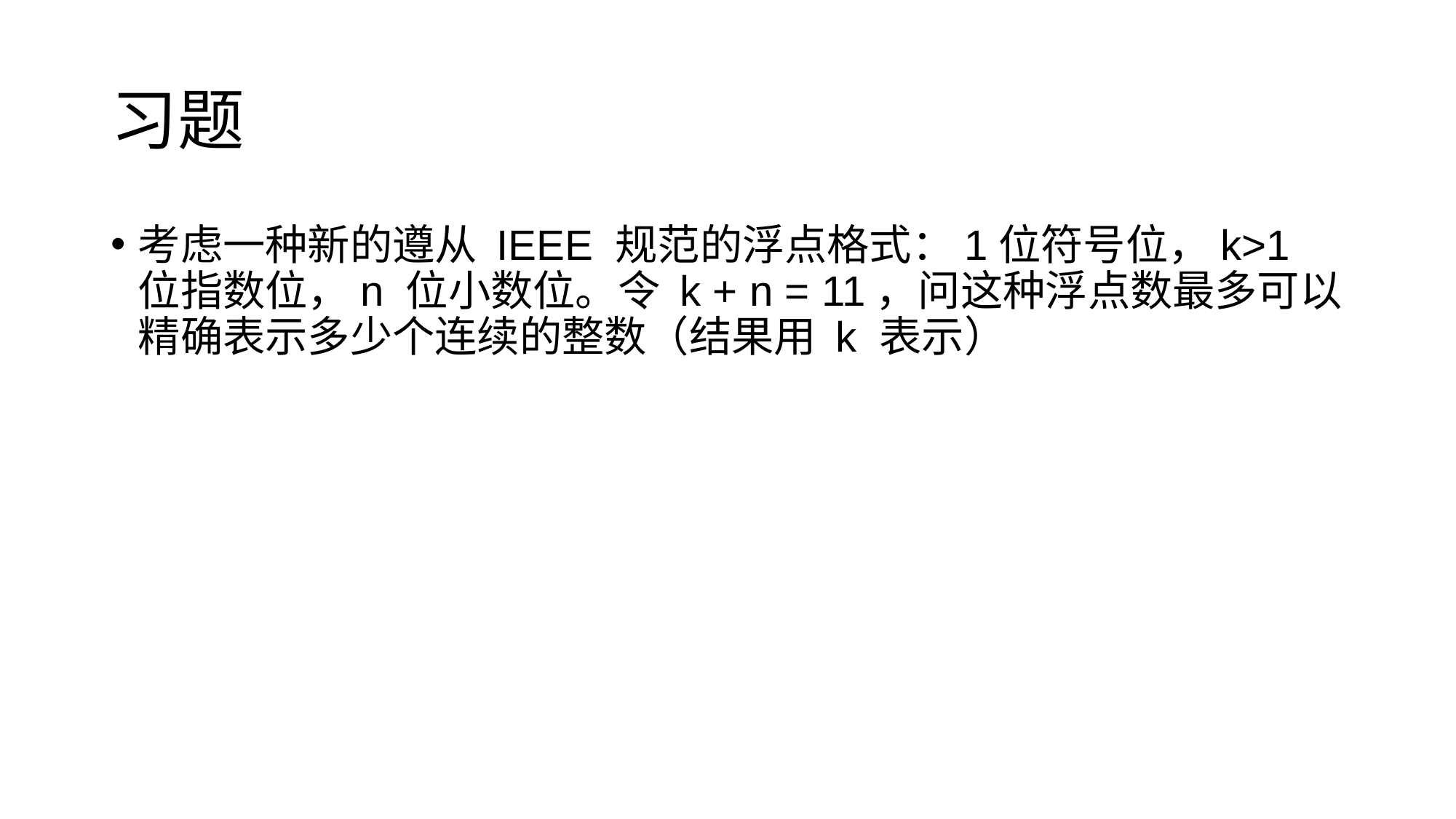

# 习题
考虑一种新的遵从 IEEE 规范的浮点格式：1位符号位，k>1 位指数位，n 位小数位。令 k + n = 11，问这种浮点数最多可以精确表示多少个连续的整数（结果用 k 表示）